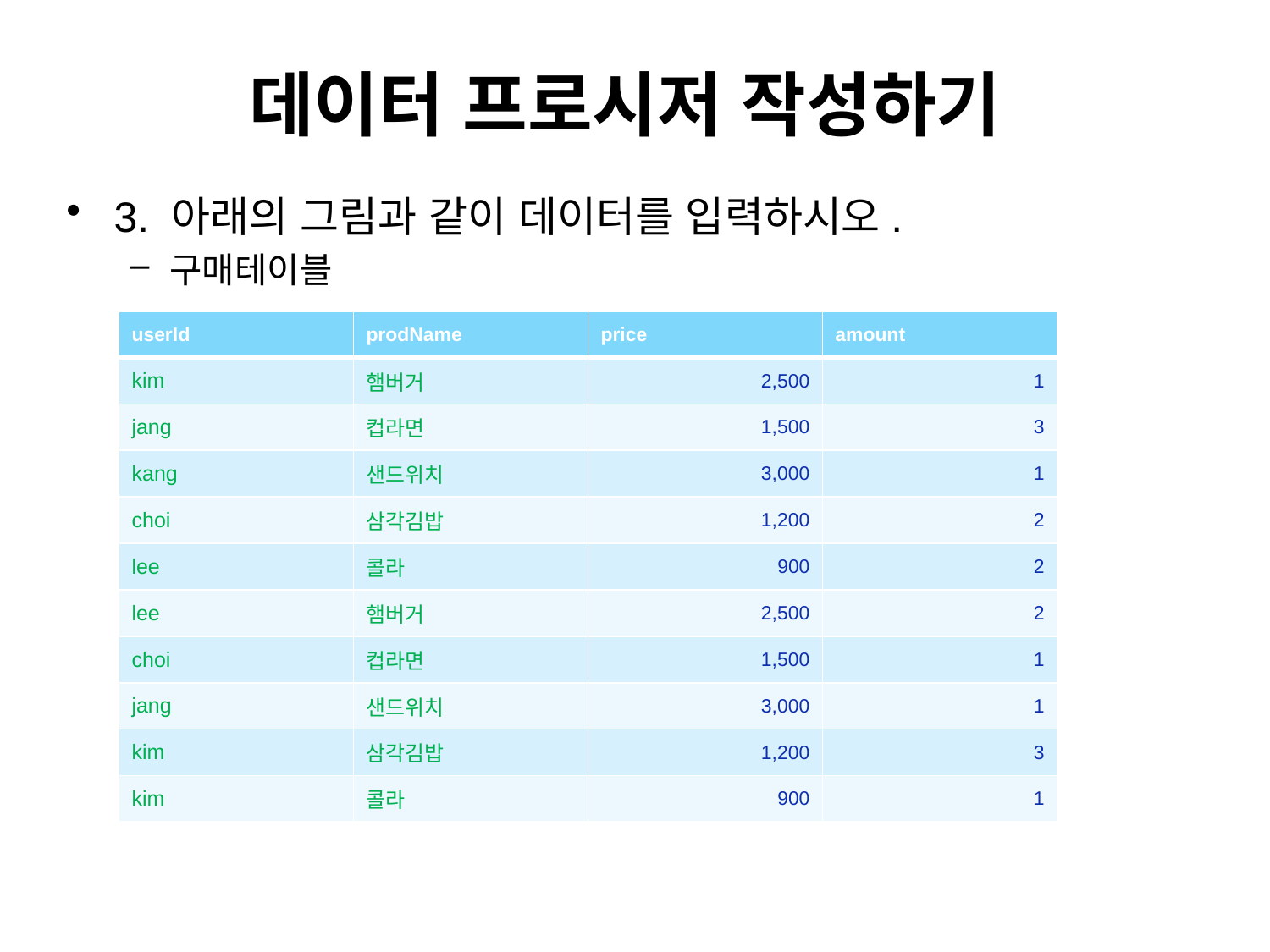

# 데이터 프로시저 작성하기
3. 아래의 그림과 같이 데이터를 입력하시오.
구매테이블

| userId | prodName | price | amount |
| --- | --- | --- | --- |
| kim | 햄버거 | 2,500 | 1 |
| jang | 컵라면 | 1,500 | 3 |
| kang | 샌드위치 | 3,000 | 1 |
| choi | 삼각김밥 | 1,200 | 2 |
| lee | 콜라 | 900 | 2 |
| lee | 햄버거 | 2,500 | 2 |
| choi | 컵라면 | 1,500 | 1 |
| jang | 샌드위치 | 3,000 | 1 |
| kim | 삼각김밥 | 1,200 | 3 |
| kim | 콜라 | 900 | 1 |